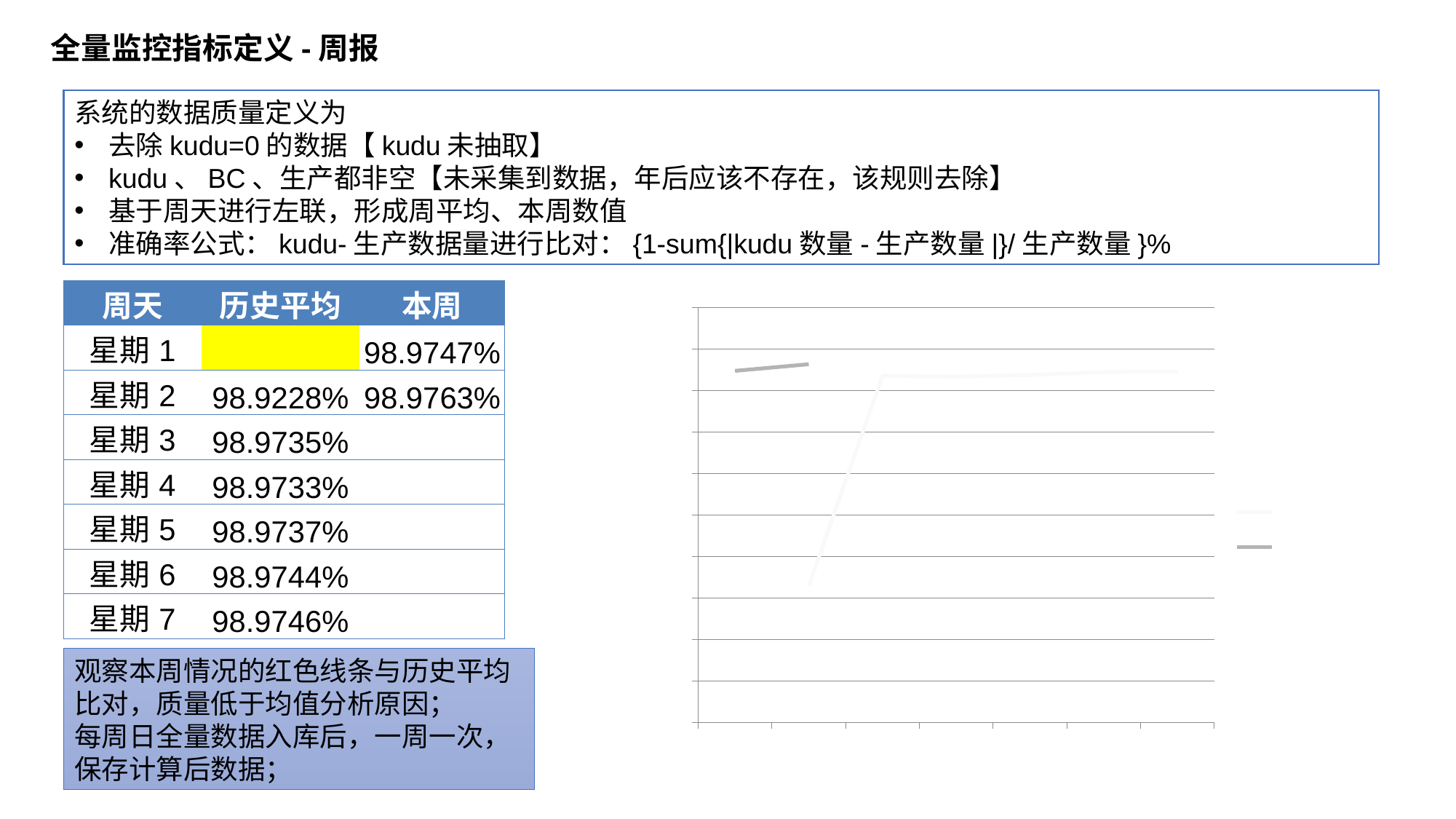

全量监控指标定义-周报
系统的数据质量定义为
去除kudu=0的数据【kudu未抽取】
kudu、BC、生产都非空【未采集到数据，年后应该不存在，该规则去除】
基于周天进行左联，形成周平均、本周数值
准确率公式：kudu-生产数据量进行比对：{1-sum{|kudu数量-生产数量|}/生产数量}%
| 周天 | 历史平均 | 本周 |
| --- | --- | --- |
| 星期1 |  | 98.9747% |
| 星期2 | 98.9228% | 98.9763% |
| 星期3 | 98.9735% |  |
| 星期4 | 98.9733% |  |
| 星期5 | 98.9737% |  |
| 星期6 | 98.9744% |  |
| 星期7 | 98.9746% |  |

### Chart

| Category | 历史平均 | 本周 |
|---|---|---|
| 星期1 | None | 0.989747 |
| 星期2 | 0.989228 | 0.989763 |
| 星期3 | 0.989735 | None |
| 星期4 | 0.989733 | None |
| 星期5 | 0.989737 | None |
| 星期6 | 0.989744 | None |
| 星期7 | 0.989746 | None |
观察本周情况的红色线条与历史平均比对，质量低于均值分析原因；
每周日全量数据入库后，一周一次，保存计算后数据；